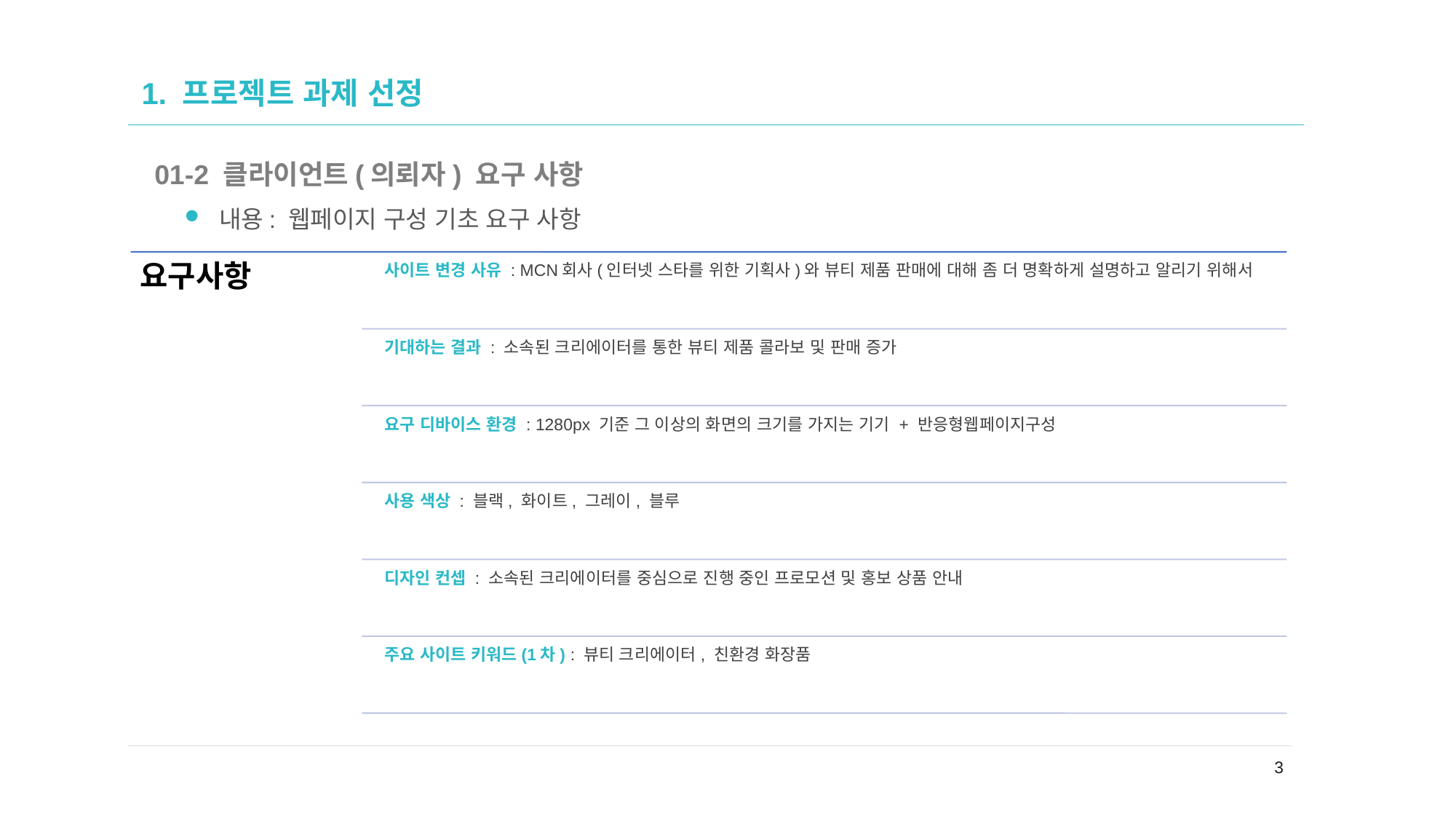

# 1. 프로젝트 과제 선정
01-2 클라이언트(의뢰자) 요구 사항
내용: 웹페이지 구성 기초 요구 사항
요구사항
사이트 변경 사유 : MCN회사(인터넷 스타를 위한 기획사)와 뷰티 제품 판매에 대해 좀 더 명확하게 설명하고 알리기 위해서
기대하는 결과 : 소속된 크리에이터를 통한 뷰티 제품 콜라보 및 판매 증가
요구 디바이스 환경 : 1280px 기준 그 이상의 화면의 크기를 가지는 기기 + 반응형웹페이지구성
사용 색상 : 블랙, 화이트, 그레이, 블루
디자인 컨셉 : 소속된 크리에이터를 중심으로 진행 중인 프로모션 및 홍보 상품 안내
주요 사이트 키워드(1차) : 뷰티 크리에이터, 친환경 화장품
3